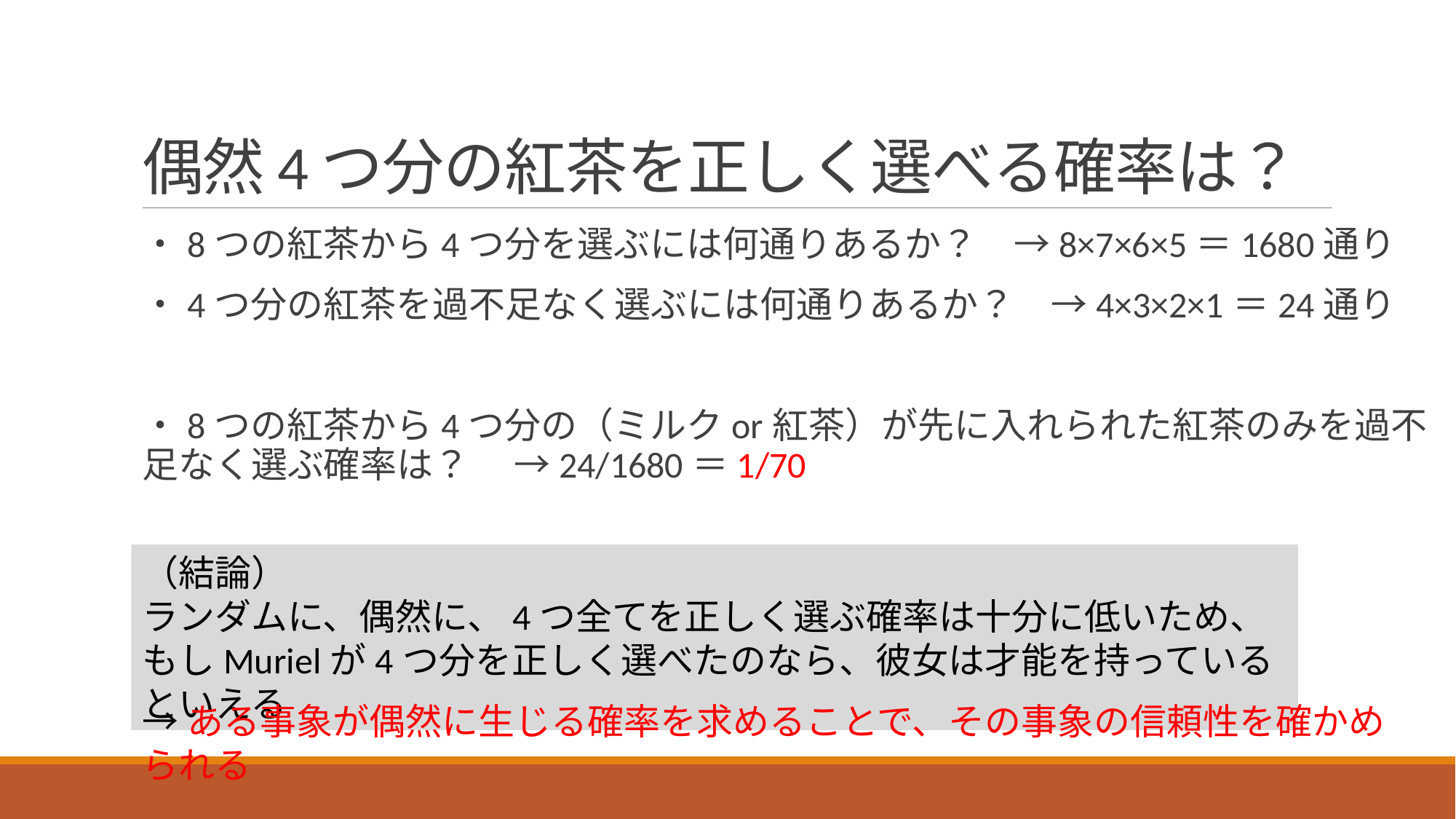

# 偶然4つ分の紅茶を正しく選べる確率は？
・8つの紅茶から4つ分を選ぶには何通りあるか？　→8×7×6×5＝1680通り
・4つ分の紅茶を過不足なく選ぶには何通りあるか？　→4×3×2×1＝24通り

・8つの紅茶から4つ分の（ミルクor紅茶）が先に入れられた紅茶のみを過不足なく選ぶ確率は？ 　→24/1680＝1/70
（結論）
ランダムに、偶然に、4つ全てを正しく選ぶ確率は十分に低いため、
もしMurielが4つ分を正しく選べたのなら、彼女は才能を持っているといえる
→ある事象が偶然に生じる確率を求めることで、その事象の信頼性を確かめられる